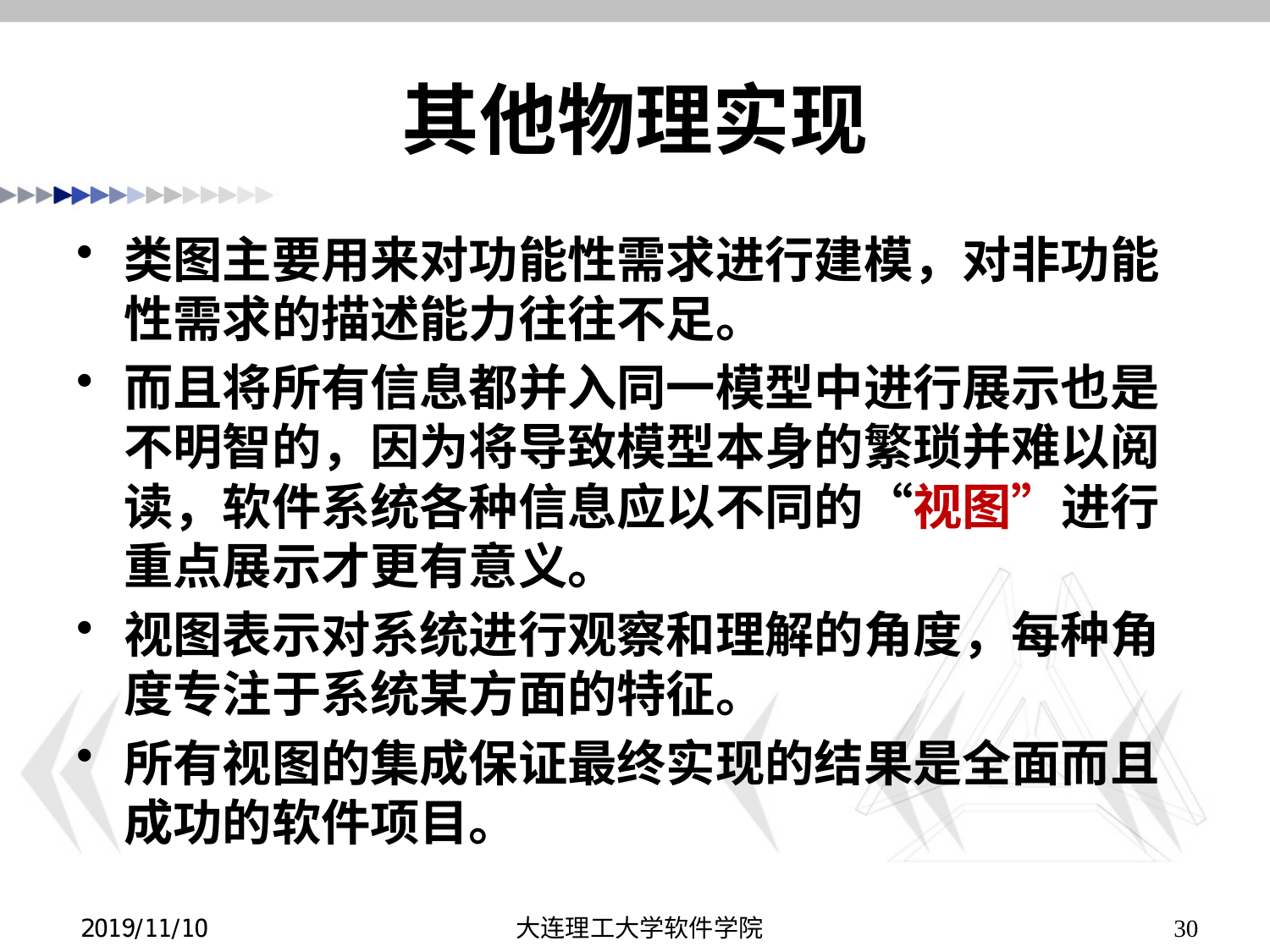

# 其他物理实现
类图主要用来对功能性需求进行建模，对非功能性需求的描述能力往往不足。
而且将所有信息都并入同一模型中进行展示也是不明智的，因为将导致模型本身的繁琐并难以阅读，软件系统各种信息应以不同的“视图”进行重点展示才更有意义。
视图表示对系统进行观察和理解的角度，每种角度专注于系统某方面的特征。
所有视图的集成保证最终实现的结果是全面而且成功的软件项目。
2019/11/10
大连理工大学软件学院
30